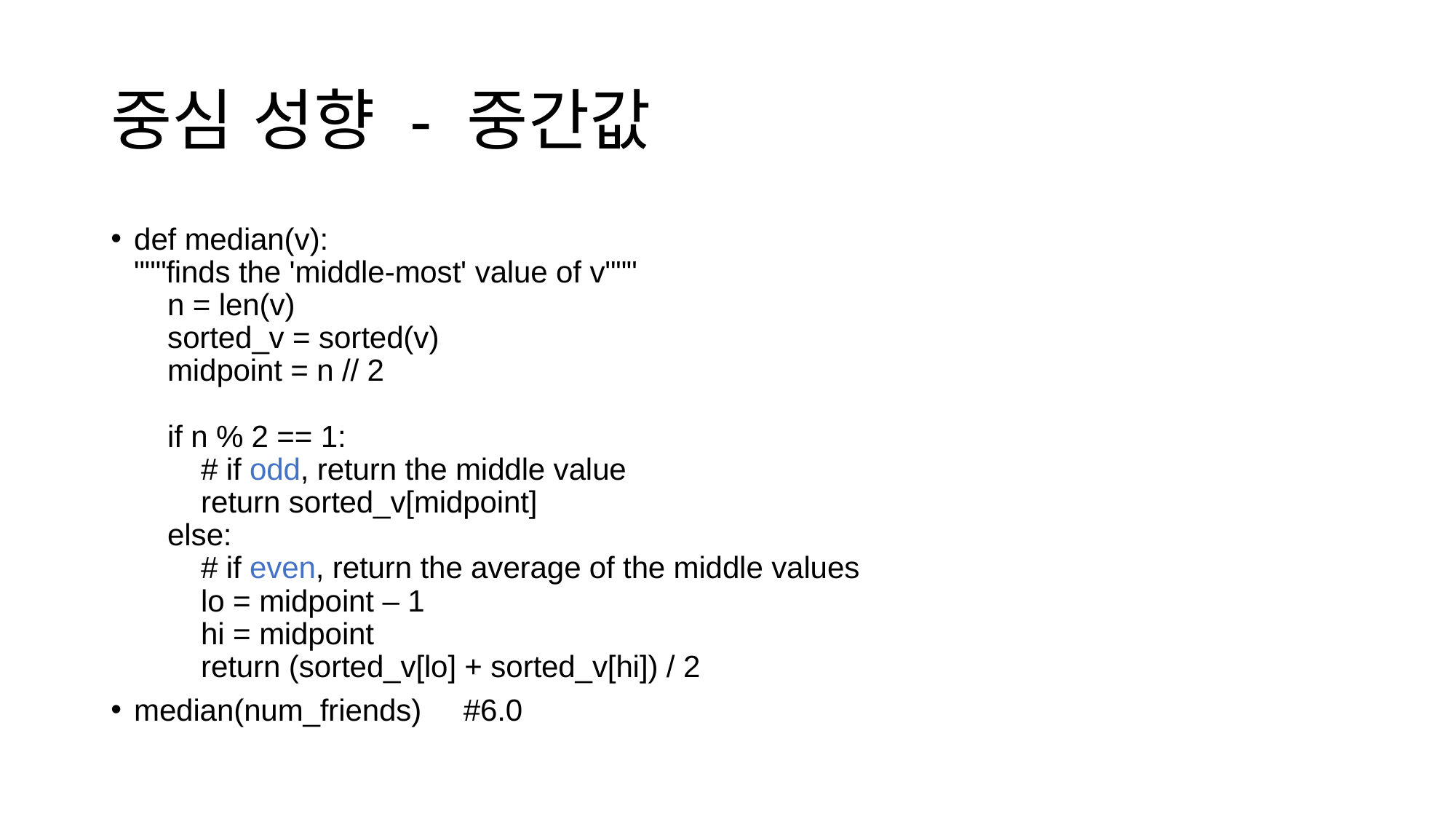

# 중심 성향 - 중간값
def median(v):
"""finds the 'middle-most' value of v"""
    n = len(v)
    sorted_v = sorted(v)
    midpoint = n // 2
    if n % 2 == 1:
        # if odd, return the middle value
        return sorted_v[midpoint]
    else:
        # if even, return the average of the middle values
        lo = midpoint – 1
        hi = midpoint
        return (sorted_v[lo] + sorted_v[hi]) / 2
median(num_friends)     #6.0